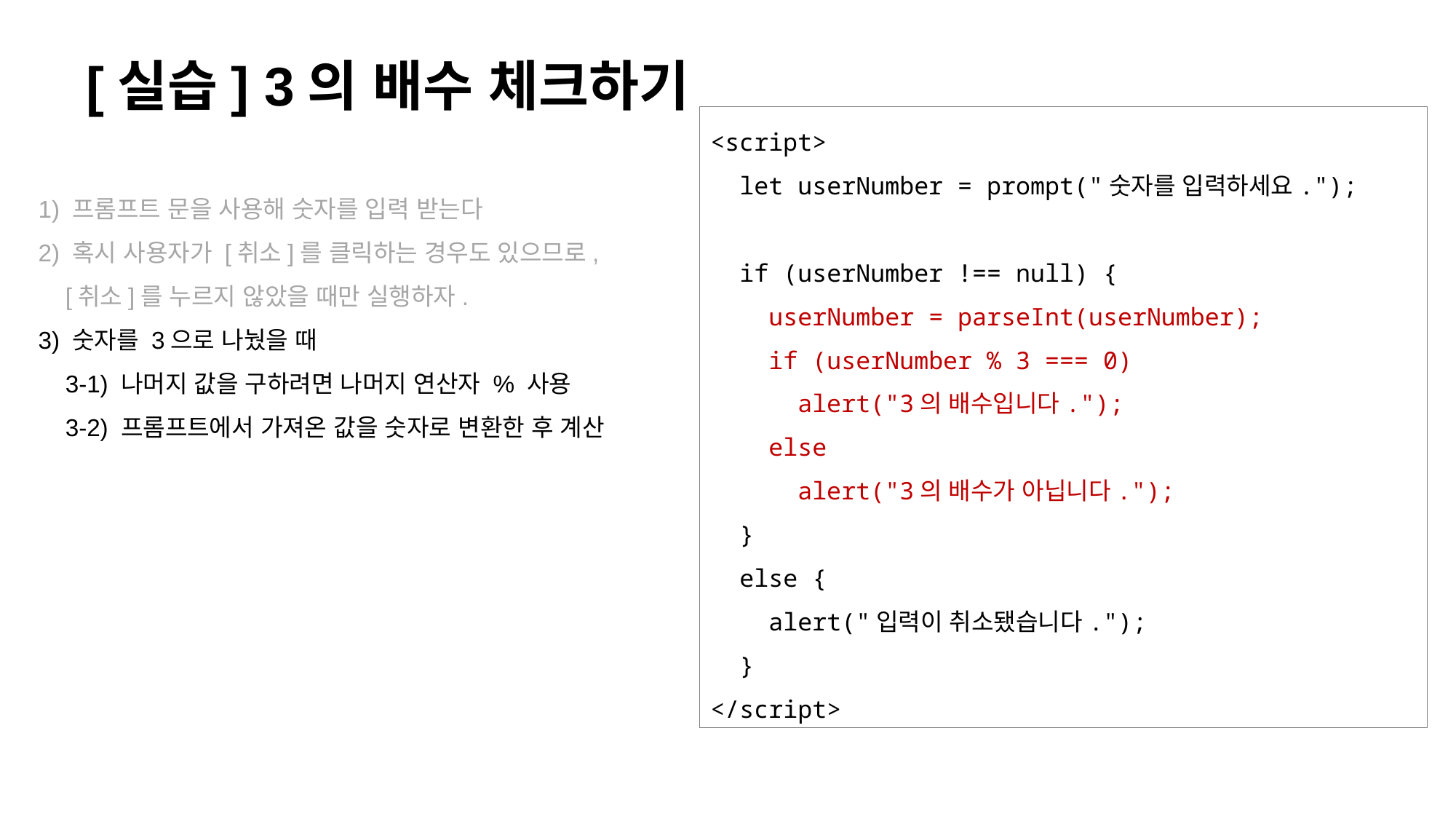

# [실습] 3의 배수 체크하기
<script>
  let userNumber = prompt("숫자를 입력하세요.");
  if (userNumber !== null) {
    userNumber = parseInt(userNumber);
    if (userNumber % 3 === 0)
      alert("3의 배수입니다.");
    else
      alert("3의 배수가 아닙니다.");
  }
  else {
    alert("입력이 취소됐습니다.");
  }
</script>
1) 프롬프트 문을 사용해 숫자를 입력 받는다
2) 혹시 사용자가 [취소]를 클릭하는 경우도 있으므로,
    [취소]를 누르지 않았을 때만 실행하자.
3) 숫자를 3으로 나눴을 때
    3-1) 나머지 값을 구하려면 나머지 연산자 % 사용
    3-2) 프롬프트에서 가져온 값을 숫자로 변환한 후 계산